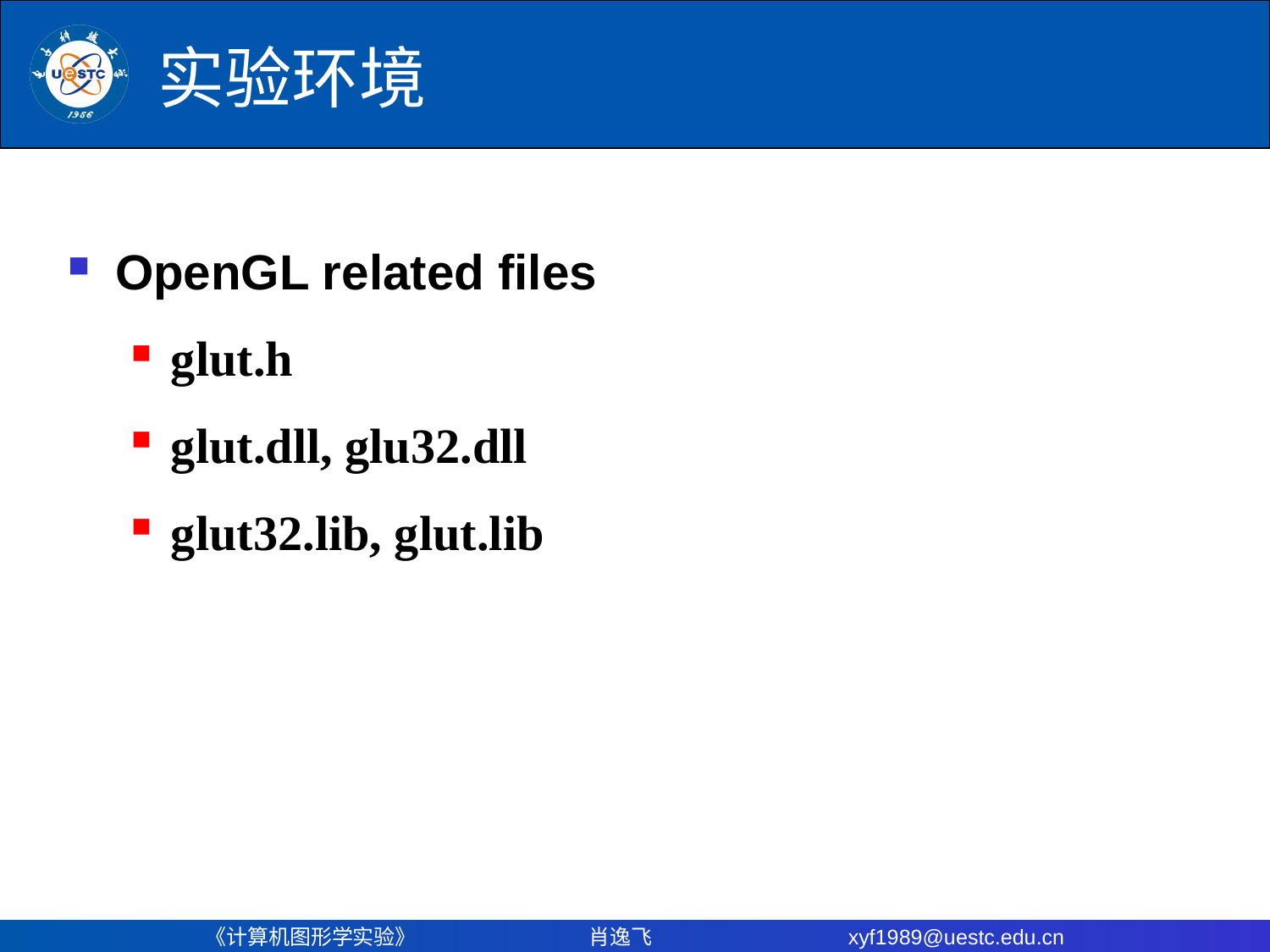

# 实验环境
OpenGL related files
glut.h
glut.dll, glu32.dll
glut32.lib, glut.lib